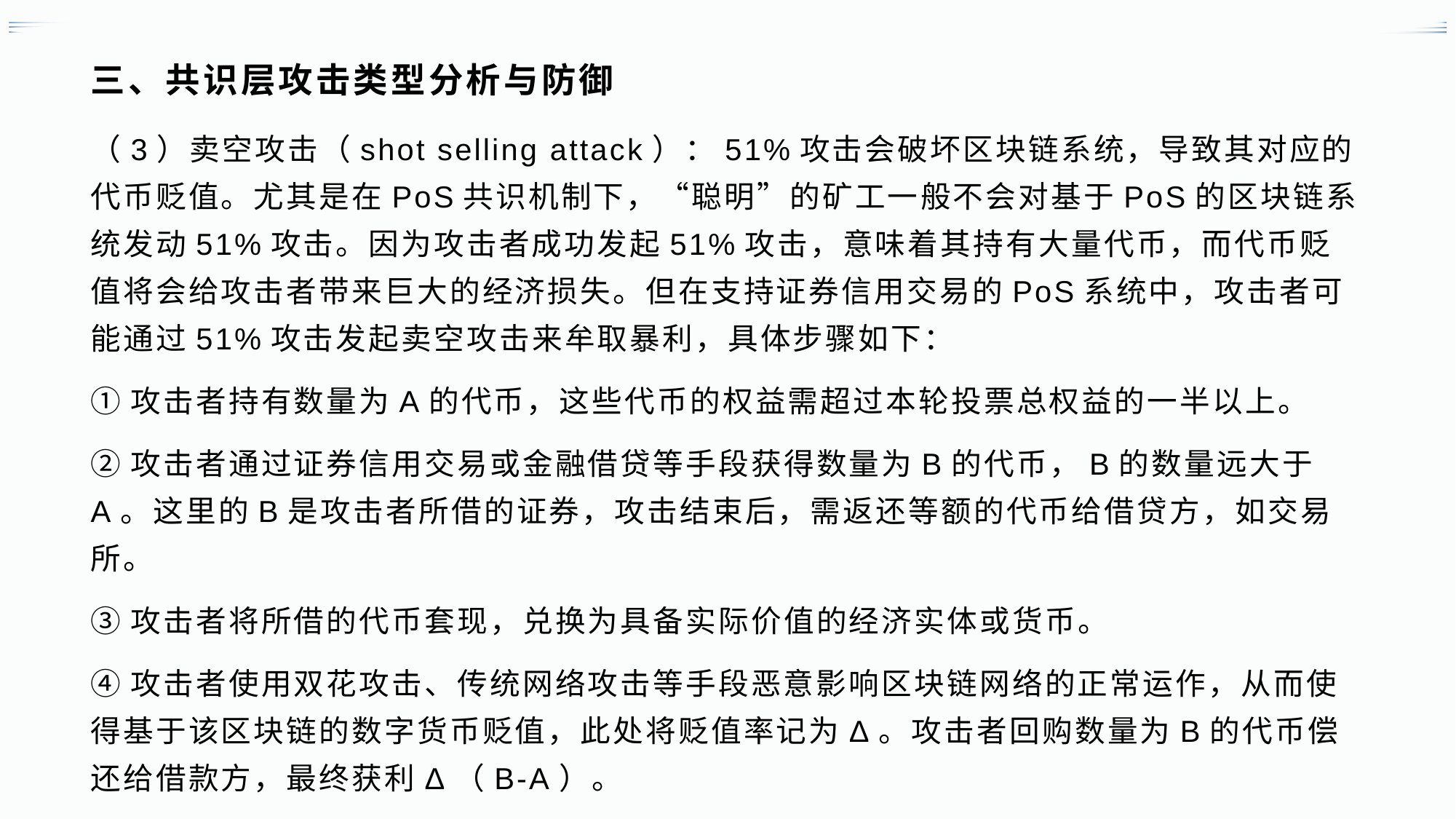

# 三、共识层攻击类型分析与防御
（3）卖空攻击（shot selling attack）：51%攻击会破坏区块链系统，导致其对应的代币贬值。尤其是在PoS共识机制下，“聪明”的矿工一般不会对基于PoS的区块链系统发动51%攻击。因为攻击者成功发起51%攻击，意味着其持有大量代币，而代币贬值将会给攻击者带来巨大的经济损失。但在支持证券信用交易的PoS系统中，攻击者可能通过51%攻击发起卖空攻击来牟取暴利，具体步骤如下：
①攻击者持有数量为A的代币，这些代币的权益需超过本轮投票总权益的一半以上。
②攻击者通过证券信用交易或金融借贷等手段获得数量为B的代币，B的数量远大于A。这里的B是攻击者所借的证券，攻击结束后，需返还等额的代币给借贷方，如交易所。
③攻击者将所借的代币套现，兑换为具备实际价值的经济实体或货币。
④攻击者使用双花攻击、传统网络攻击等手段恶意影响区块链网络的正常运作，从而使得基于该区块链的数字货币贬值，此处将贬值率记为Δ。攻击者回购数量为B的代币偿还给借款方，最终获利Δ（B-A）。